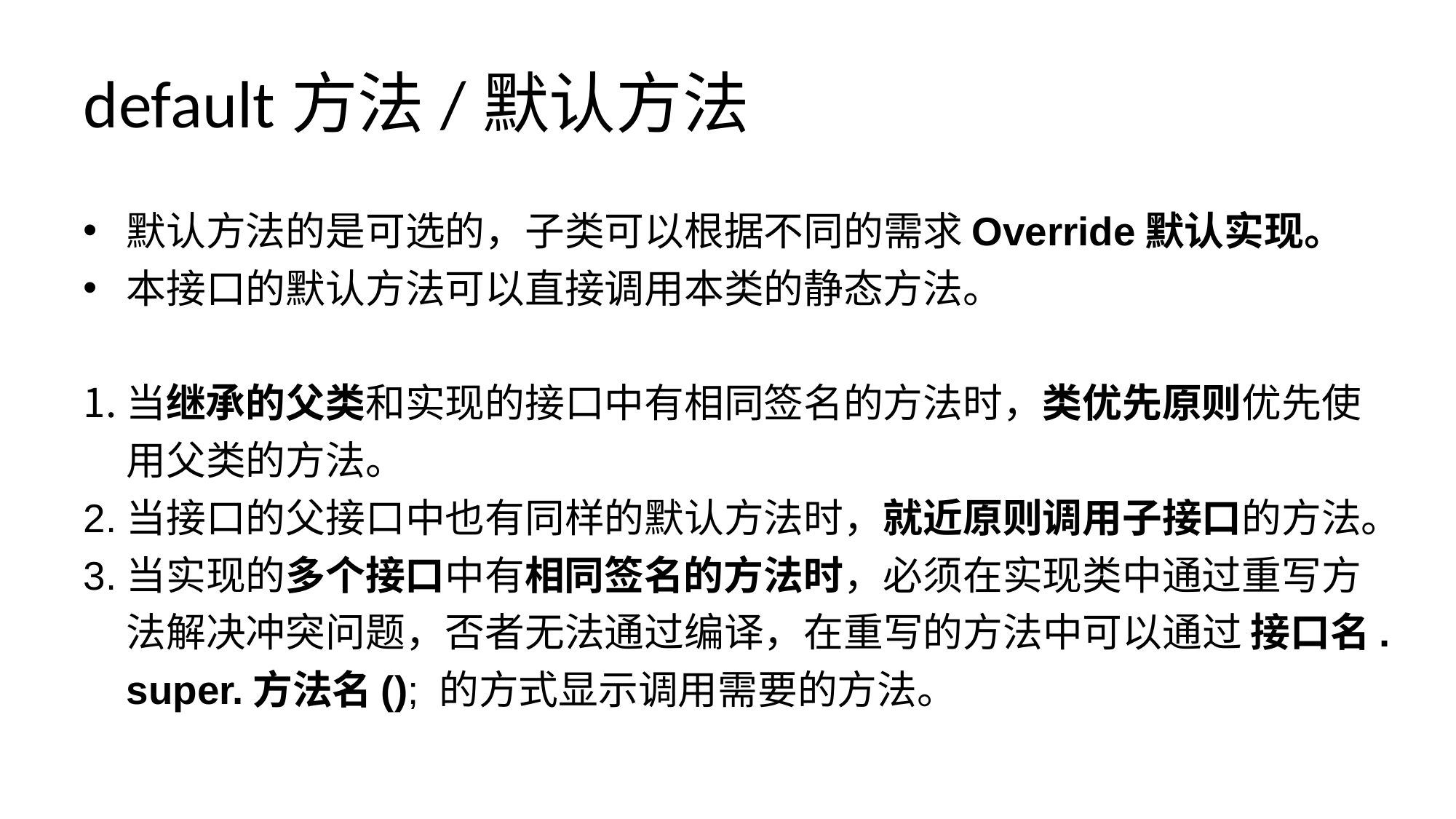

# default方法/默认方法
默认方法的是可选的，子类可以根据不同的需求Override默认实现。
本接口的默认方法可以直接调用本类的静态方法。

当继承的父类和实现的接口中有相同签名的方法时，类优先原则优先使用父类的方法。
当接口的父接口中也有同样的默认方法时，就近原则调用子接口的方法。
当实现的多个接口中有相同签名的方法时，必须在实现类中通过重写方法解决冲突问题，否者无法通过编译，在重写的方法中可以通过 接口名.super.方法名(); 的方式显示调用需要的方法。
82